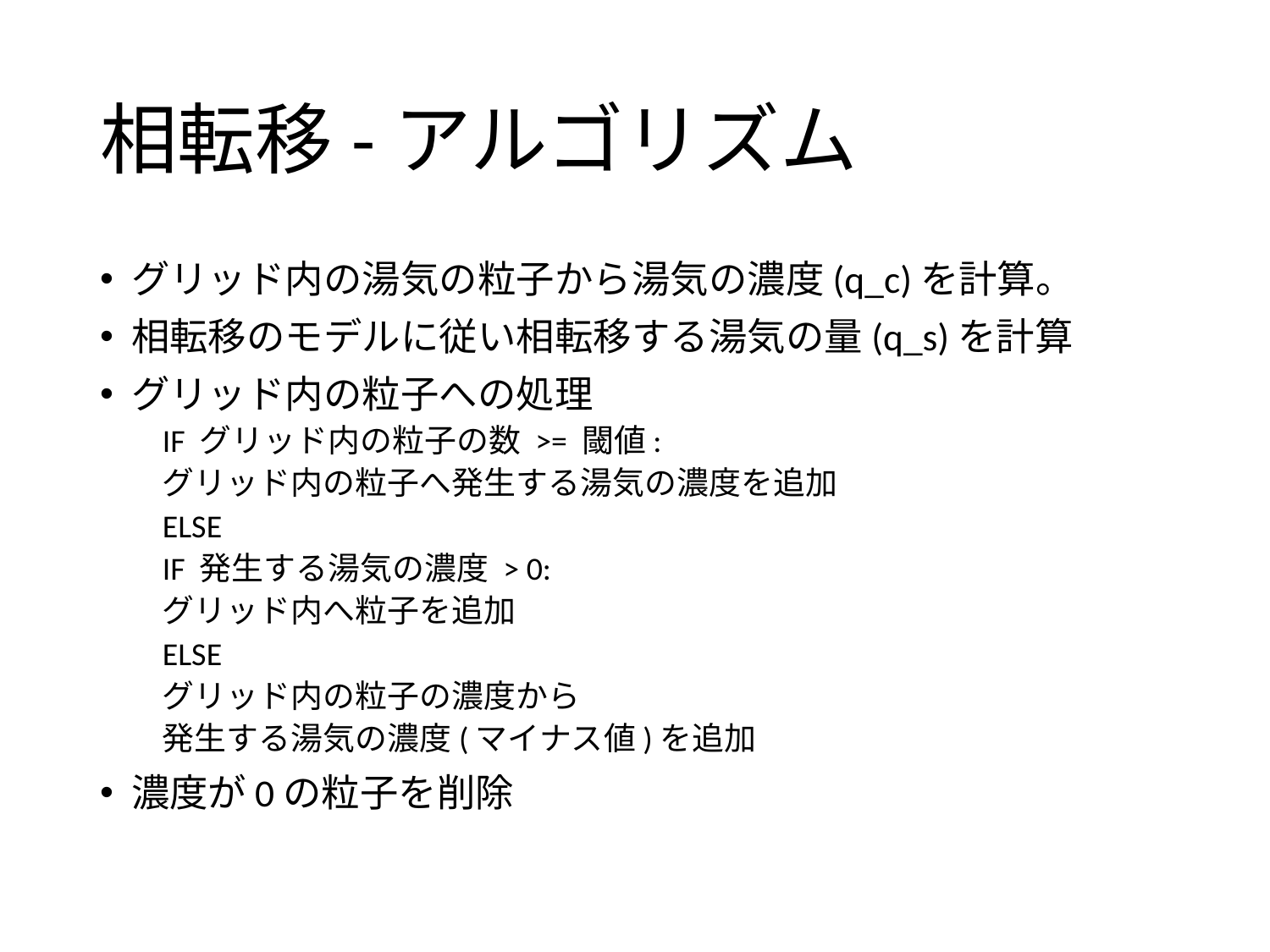

# 相転移-アルゴリズム
グリッド内の湯気の粒子から湯気の濃度(q_c)を計算。
相転移のモデルに従い相転移する湯気の量(q_s)を計算
グリッド内の粒子への処理
IF グリッド内の粒子の数 >= 閾値:
	グリッド内の粒子へ発生する湯気の濃度を追加
ELSE
	IF 発生する湯気の濃度 > 0:
		グリッド内へ粒子を追加
	ELSE
		グリッド内の粒子の濃度から
		発生する湯気の濃度(マイナス値)を追加
濃度が0の粒子を削除